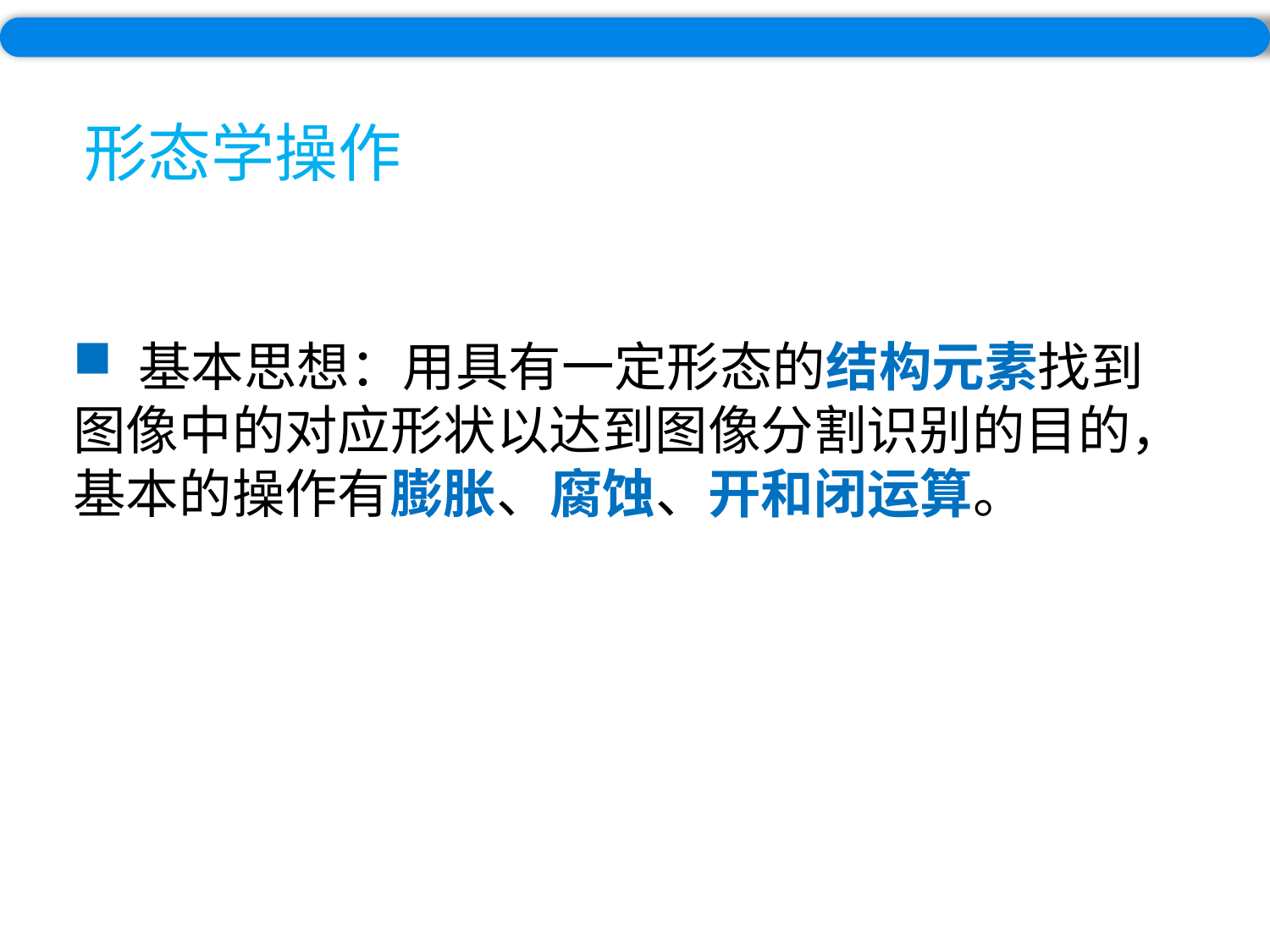

形态学操作

 基本思想：用具有一定形态的结构元素找到图像中的对应形状以达到图像分割识别的目的，基本的操作有膨胀、腐蚀、开和闭运算。